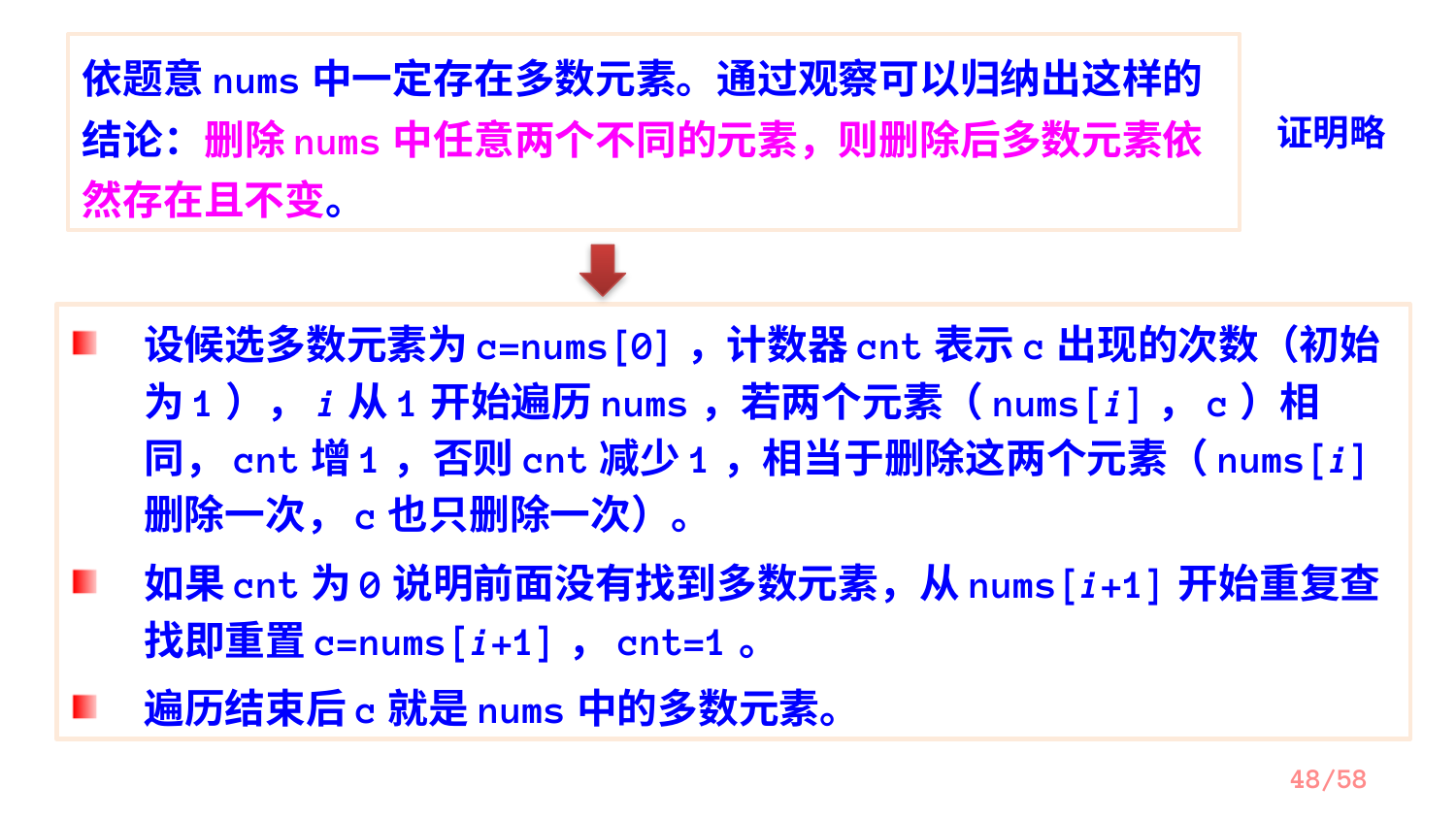

依题意nums中一定存在多数元素。通过观察可以归纳出这样的结论：删除nums中任意两个不同的元素，则删除后多数元素依然存在且不变。
证明略

设候选多数元素为c=nums[0]，计数器cnt表示c出现的次数（初始为1），i从1开始遍历nums，若两个元素（nums[i]，c）相同，cnt增1，否则cnt减少1，相当于删除这两个元素（nums[i]删除一次，c也只删除一次）。
如果cnt为0说明前面没有找到多数元素，从nums[i+1]开始重复查找即重置c=nums[i+1]，cnt=1。
遍历结束后c就是nums中的多数元素。
48/58